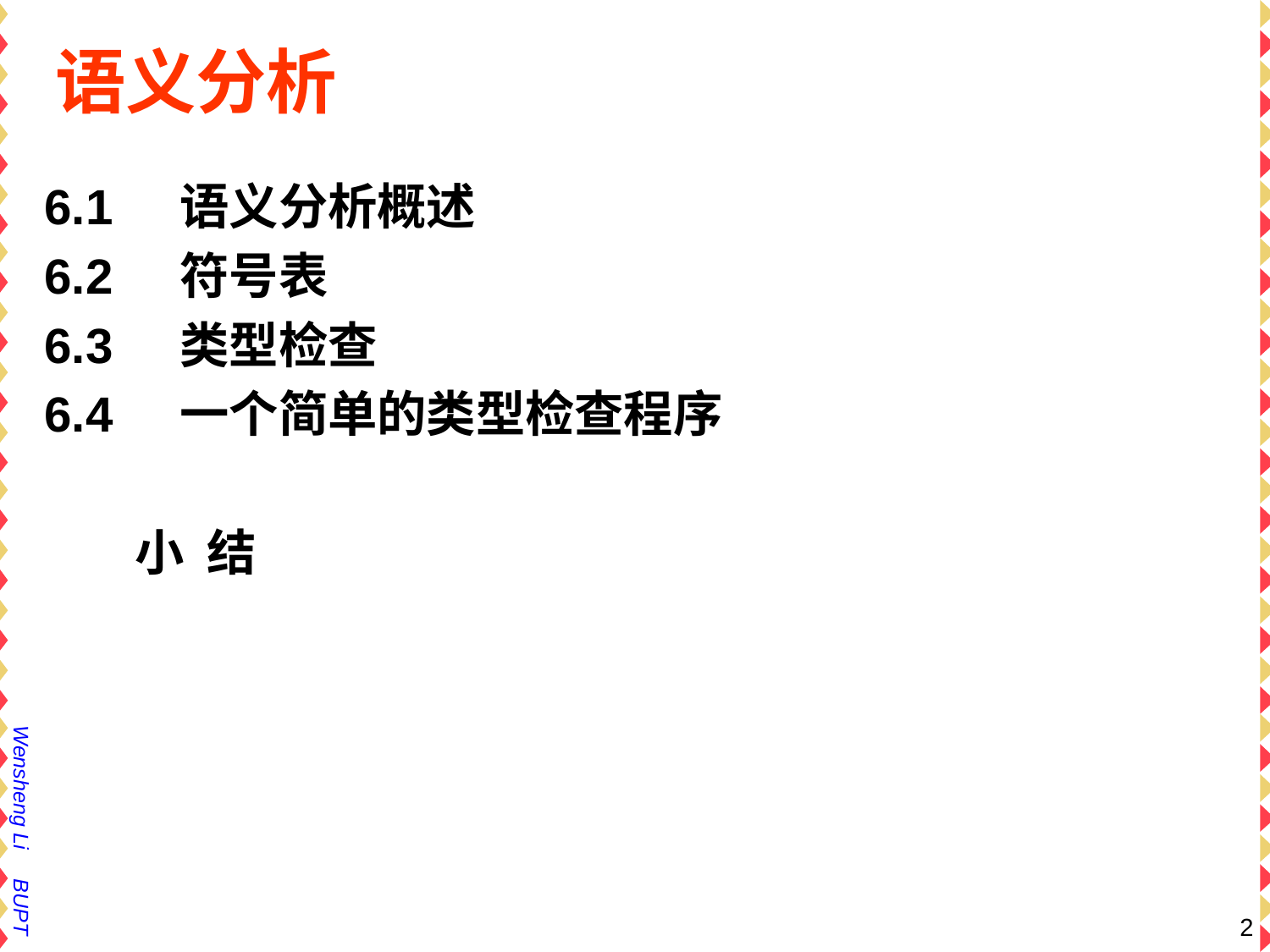

# 语义分析
6.1    语义分析概述
6.2    符号表
6.3    类型检查
6.4    一个简单的类型检查程序

       小  结
2